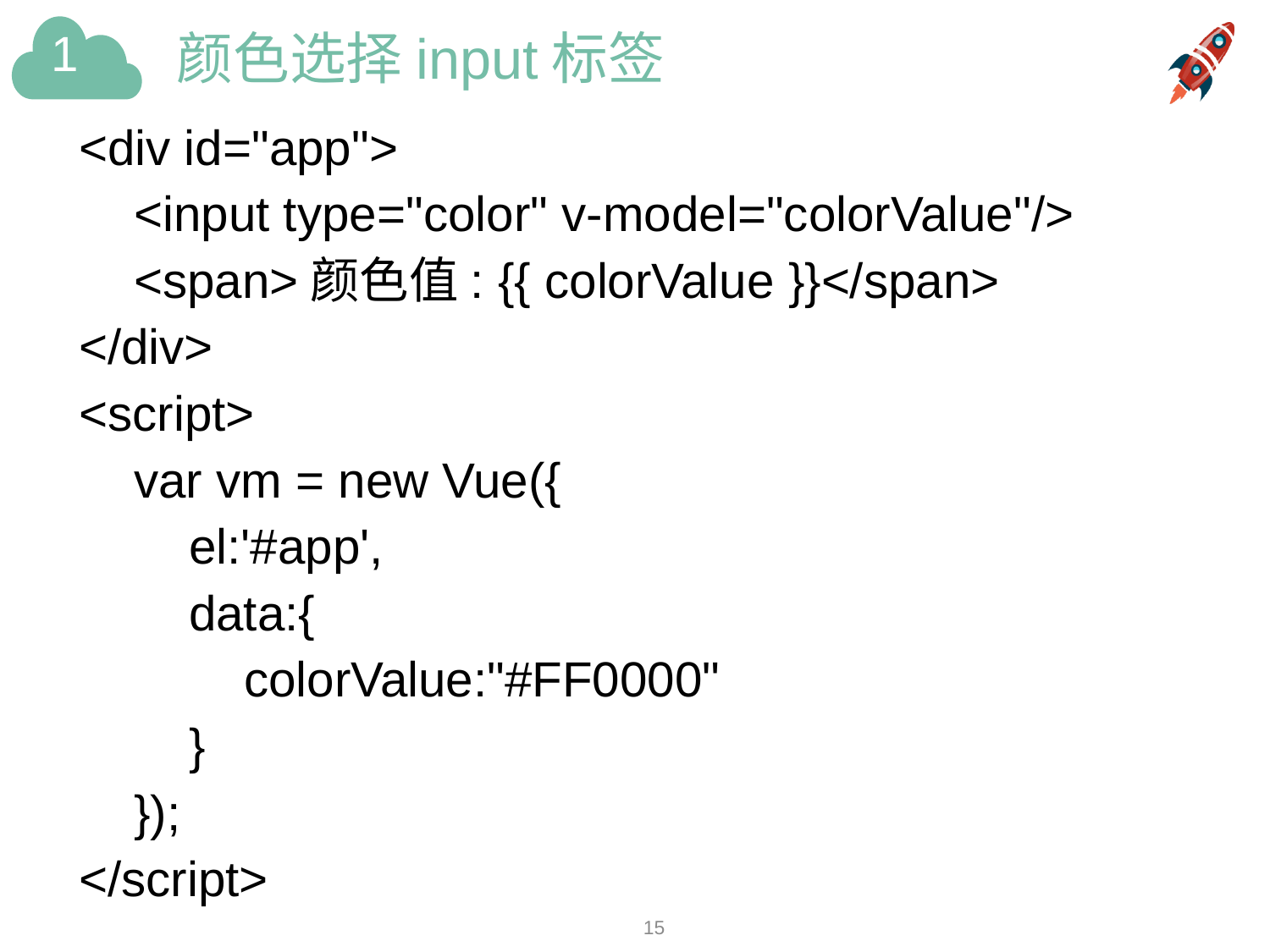

# 颜色选择input标签
<div id="app">
    <input type="color" v-model="colorValue"/>
    <span>颜色值: {{ colorValue }}</span>
</div>
<script>
    var vm = new Vue({
        el:'#app',
        data:{
            colorValue:"#FF0000"
        }
    });
</script>
15